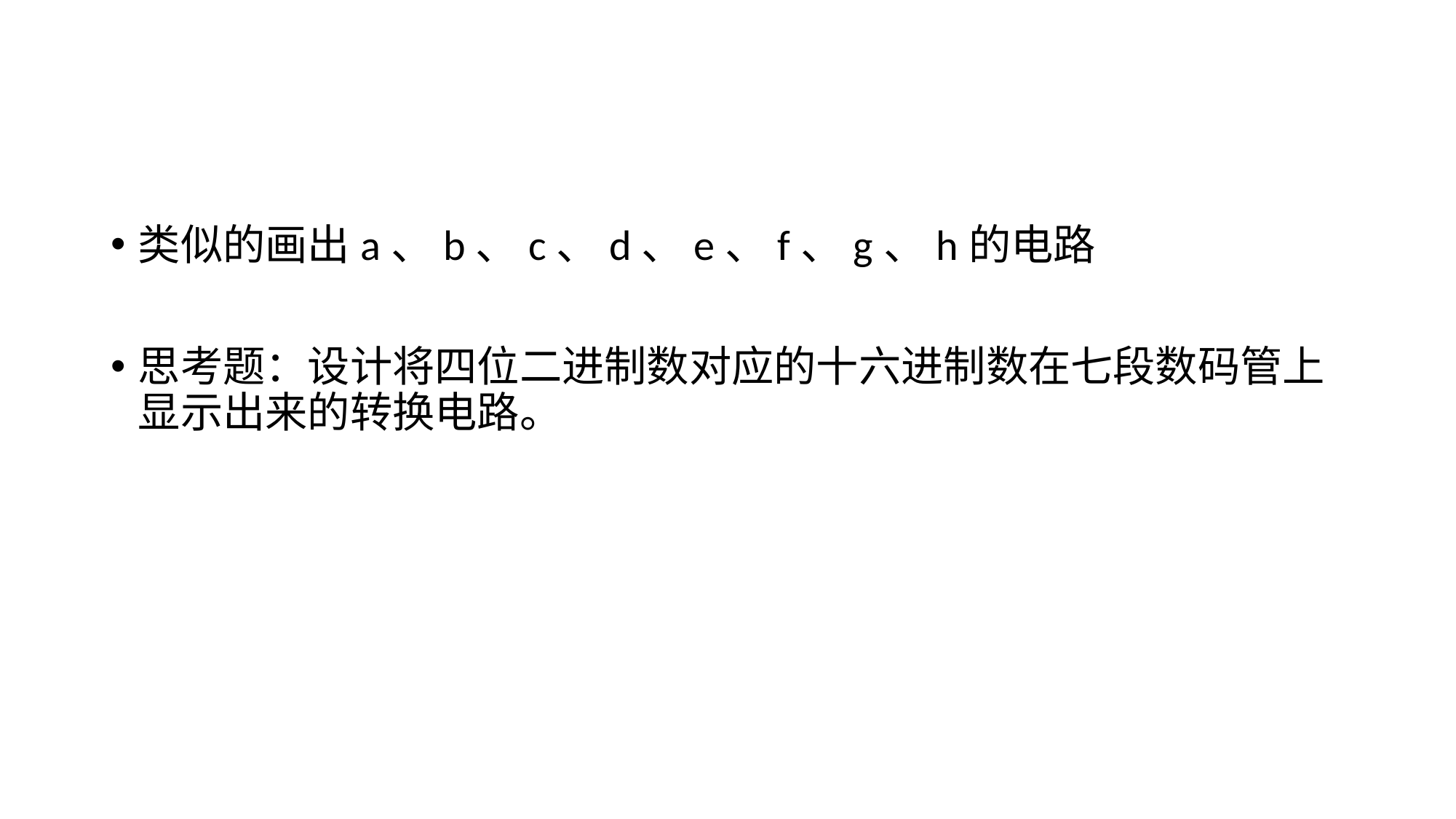

#
类似的画出a、b、c、d、e、f、g、h的电路

思考题：设计将四位二进制数对应的十六进制数在七段数码管上显示出来的转换电路。